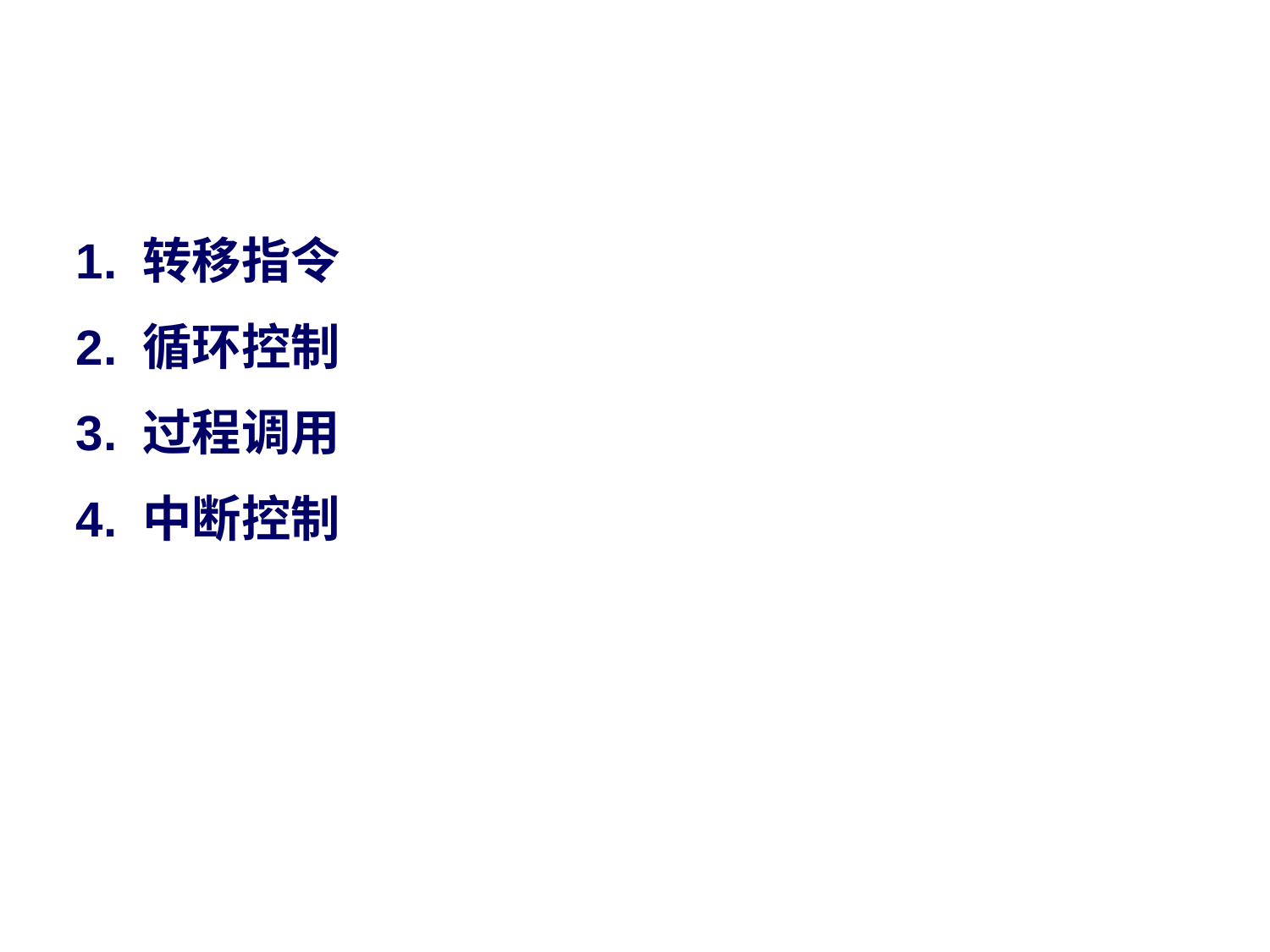

# 五、程序控制指令
1. 转移指令
2. 循环控制
3. 过程调用
4. 中断控制